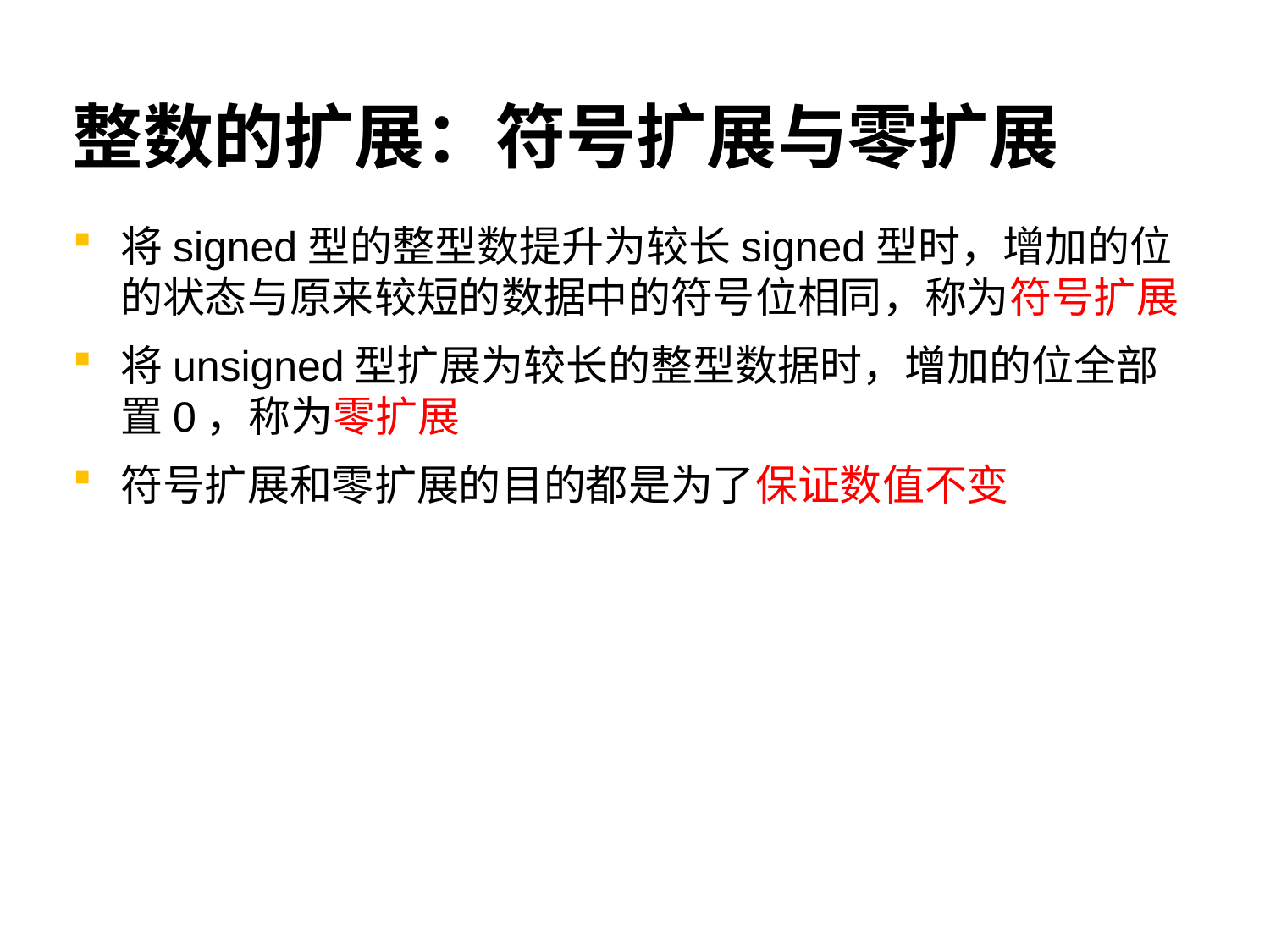

# 整数的扩展：符号扩展与零扩展
将signed型的整型数提升为较长signed型时，增加的位的状态与原来较短的数据中的符号位相同，称为符号扩展
将unsigned型扩展为较长的整型数据时，增加的位全部置0，称为零扩展
符号扩展和零扩展的目的都是为了保证数值不变